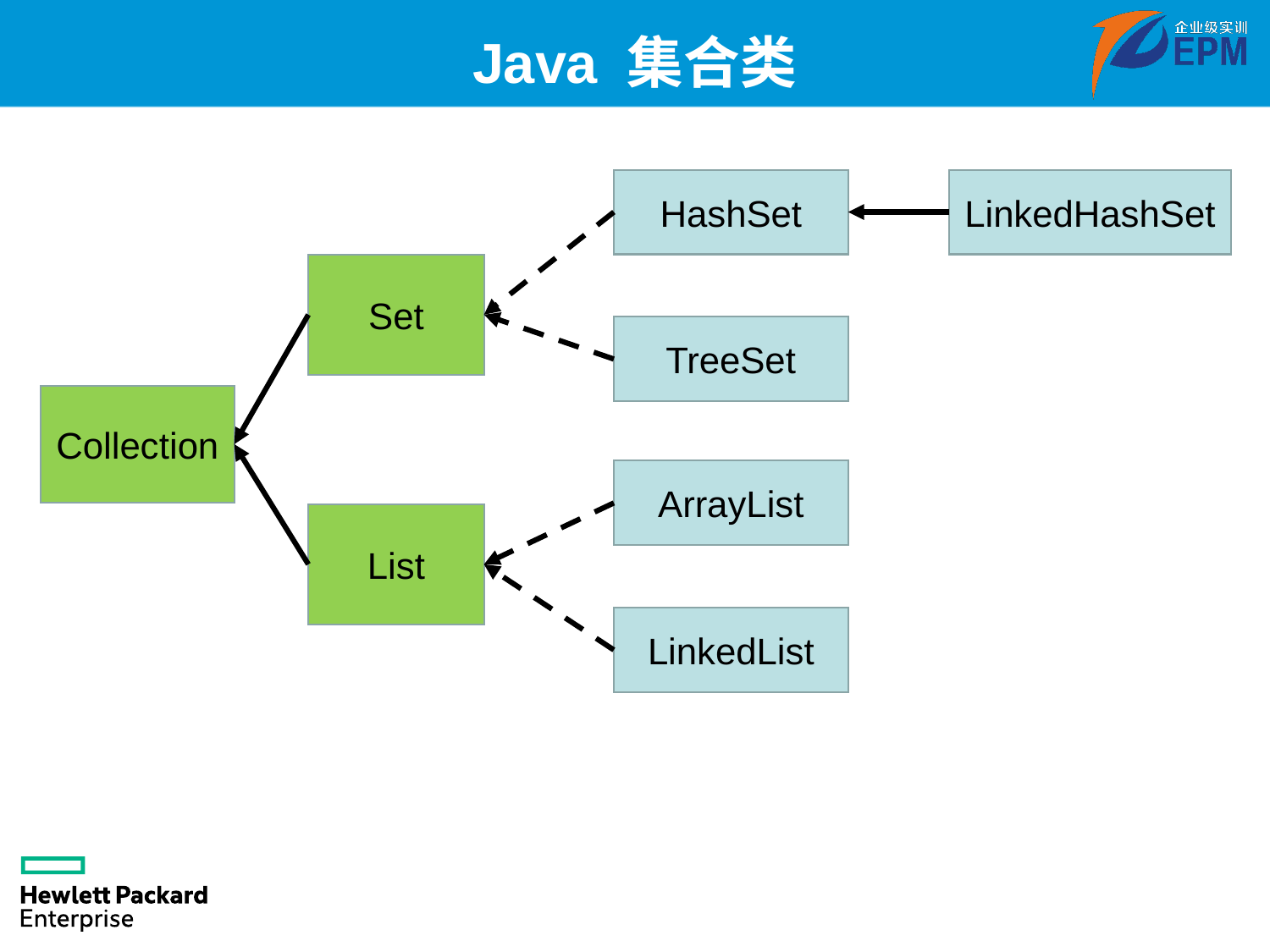

Java 集合类
HashSet
LinkedHashSet
Set
TreeSet
Collection
ArrayList
List
LinkedList